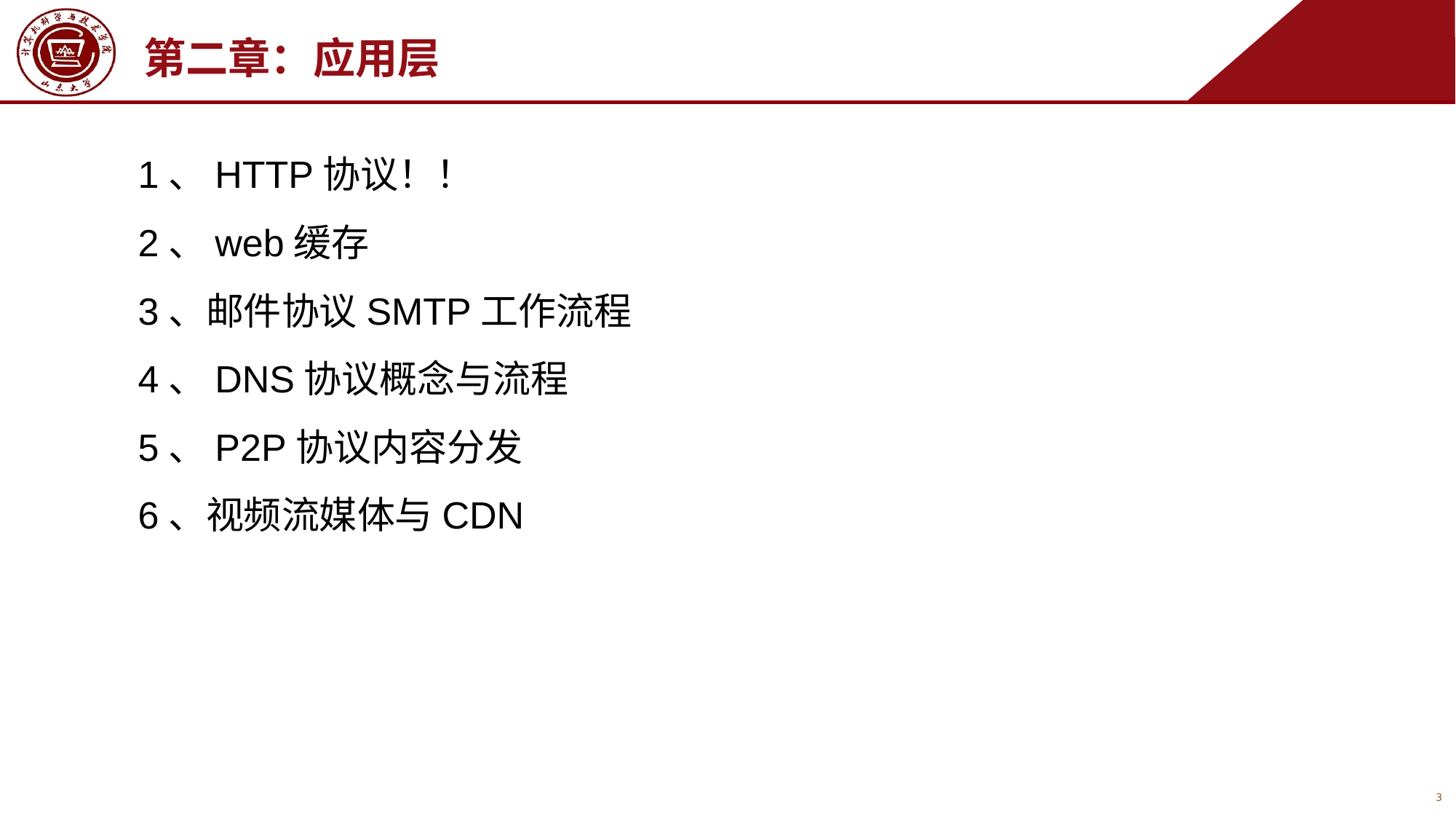

第二章：应用层
1、HTTP协议！！
2、web缓存
3、邮件协议SMTP工作流程
4、DNS协议概念与流程
5、P2P协议内容分发
6、视频流媒体与CDN